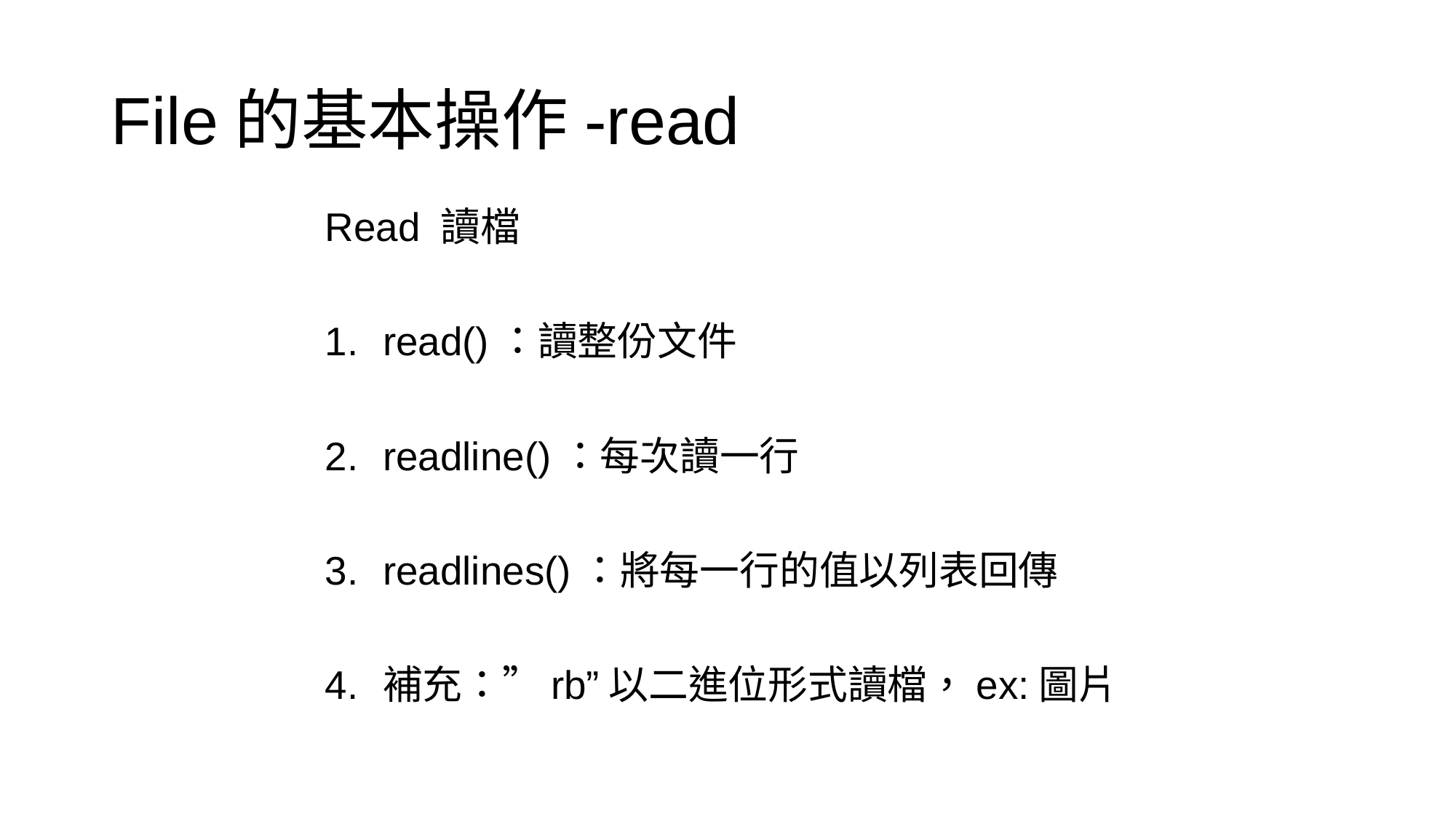

# File的基本操作-read
Read 讀檔

read()：讀整份文件

readline()：每次讀一行

readlines()：將每一行的值以列表回傳

補充：”rb”以二進位形式讀檔，ex:圖片